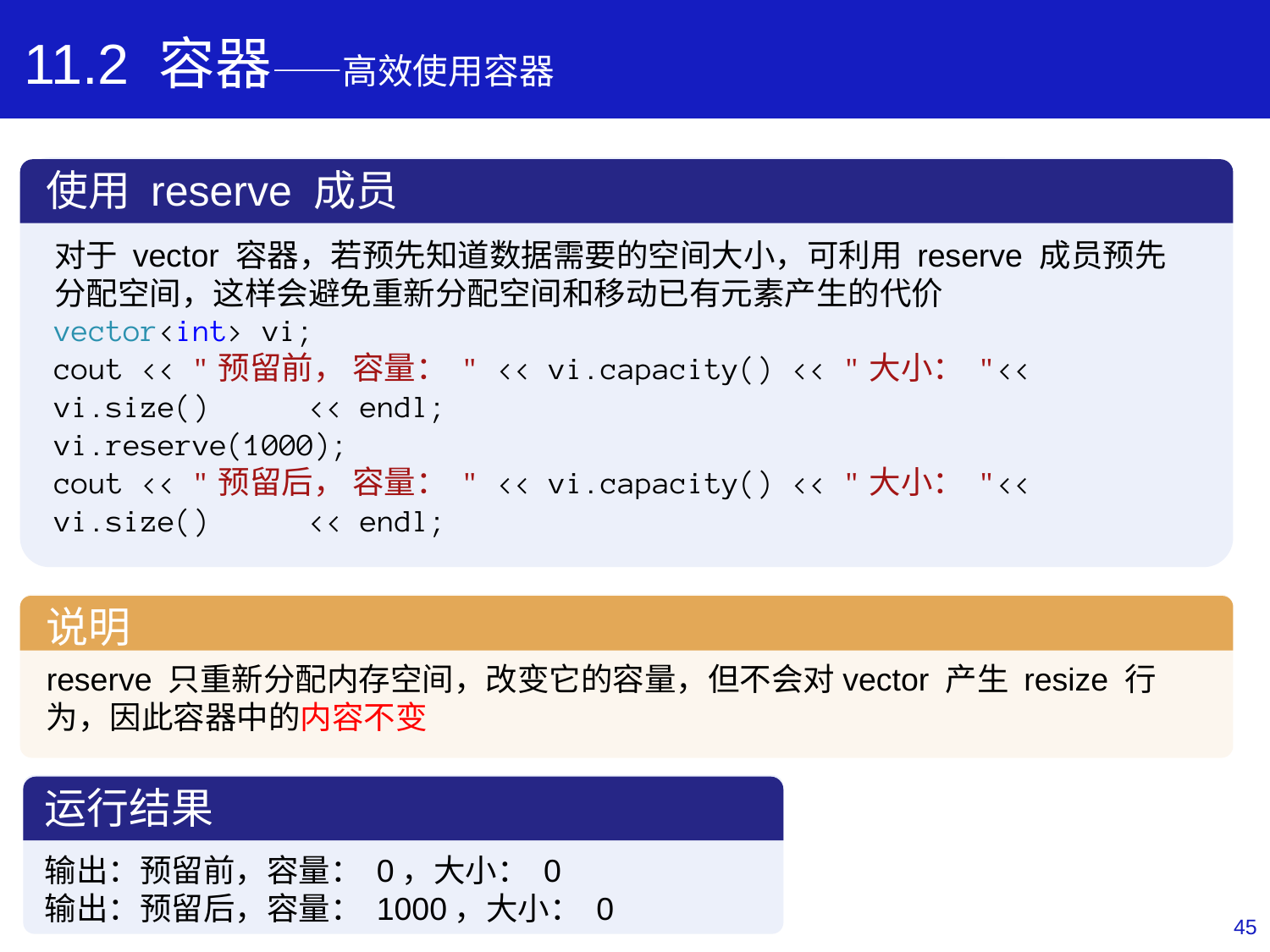

11.2 容器——高效使用容器
使用 reserve 成员

对于 vector 容器，若预先知道数据需要的空间大小，可利用 reserve 成员预先分配空间，这样会避免重新分配空间和移动已有元素产生的代价
vector<int> vi;
cout << "预留前， 容量： " << vi.capacity() << "大小： "<< vi.size() 	<< endl;
vi.reserve(1000);
cout << "预留后， 容量： " << vi.capacity() << "大小： "<< vi.size() 	<< endl;
说明

reserve 只重新分配内存空间，改变它的容量，但不会对vector 产生 resize 行为，因此容器中的内容不变
运行结果

输出：预留前，容量： 0，大小： 0
输出：预留后，容量： 1000，大小： 0
45